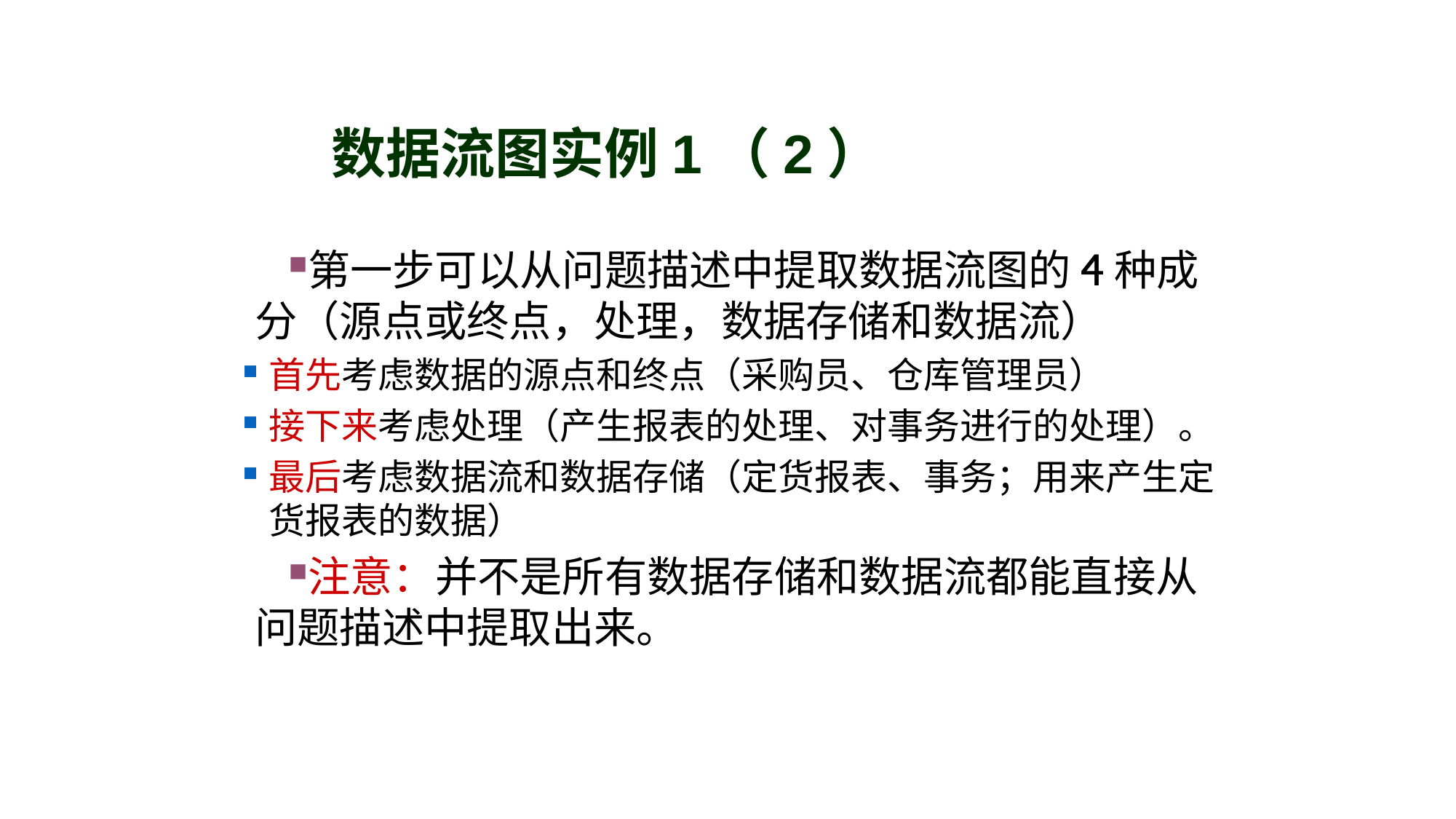

数据流图实例1（2）
第一步可以从问题描述中提取数据流图的4种成分（源点或终点，处理，数据存储和数据流）
首先考虑数据的源点和终点（采购员、仓库管理员）
接下来考虑处理（产生报表的处理、对事务进行的处理）。
最后考虑数据流和数据存储（定货报表、事务；用来产生定货报表的数据）
注意：并不是所有数据存储和数据流都能直接从问题描述中提取出来。